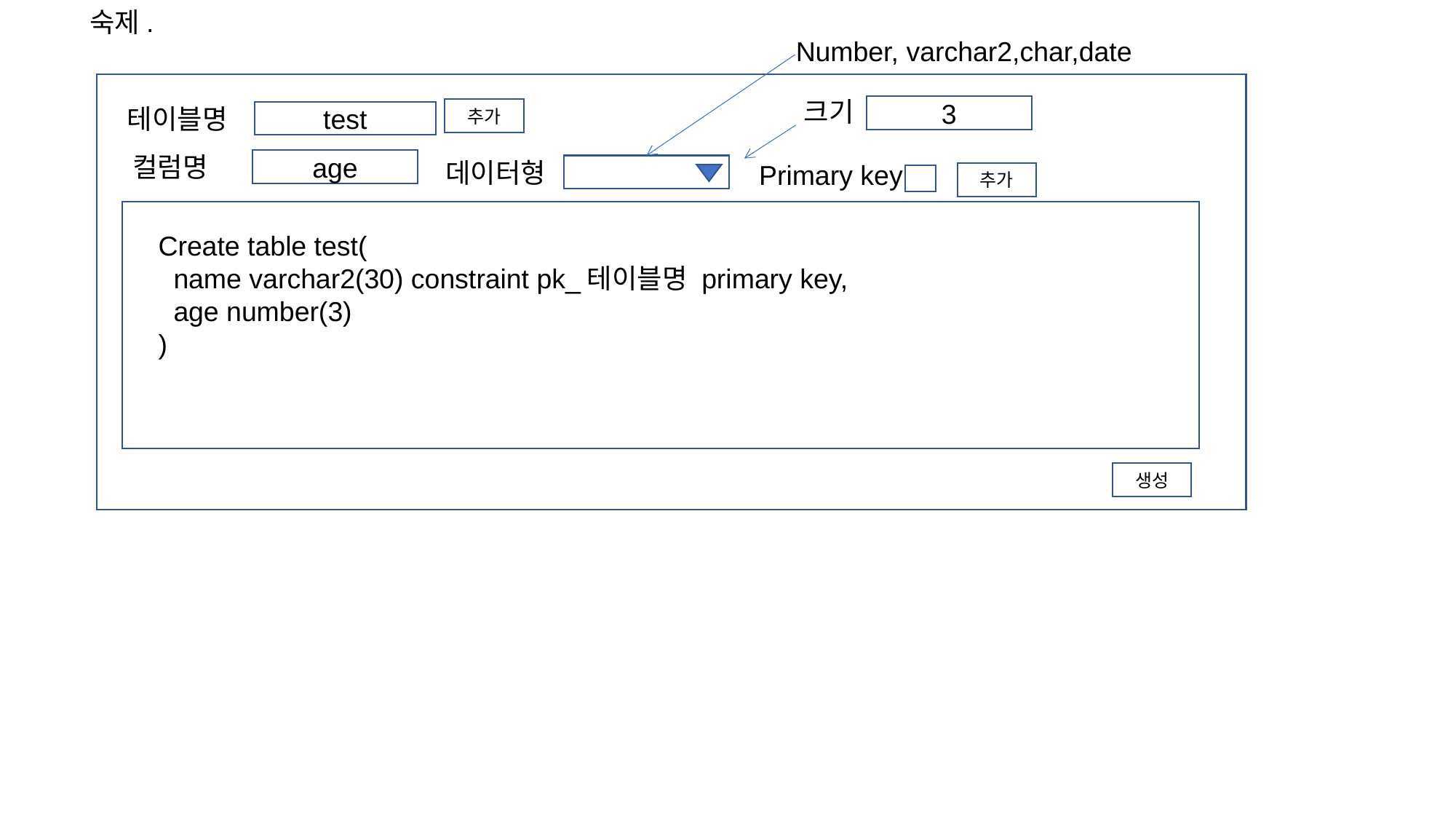

숙제.
Number, varchar2,char,date

크기
테이블명
3
추가
test
컬럼명
age
데이터형
Primary key

추가

Create table test(
  name varchar2(30) constraint pk_테이블명 primary key,
  age number(3)
)
생성